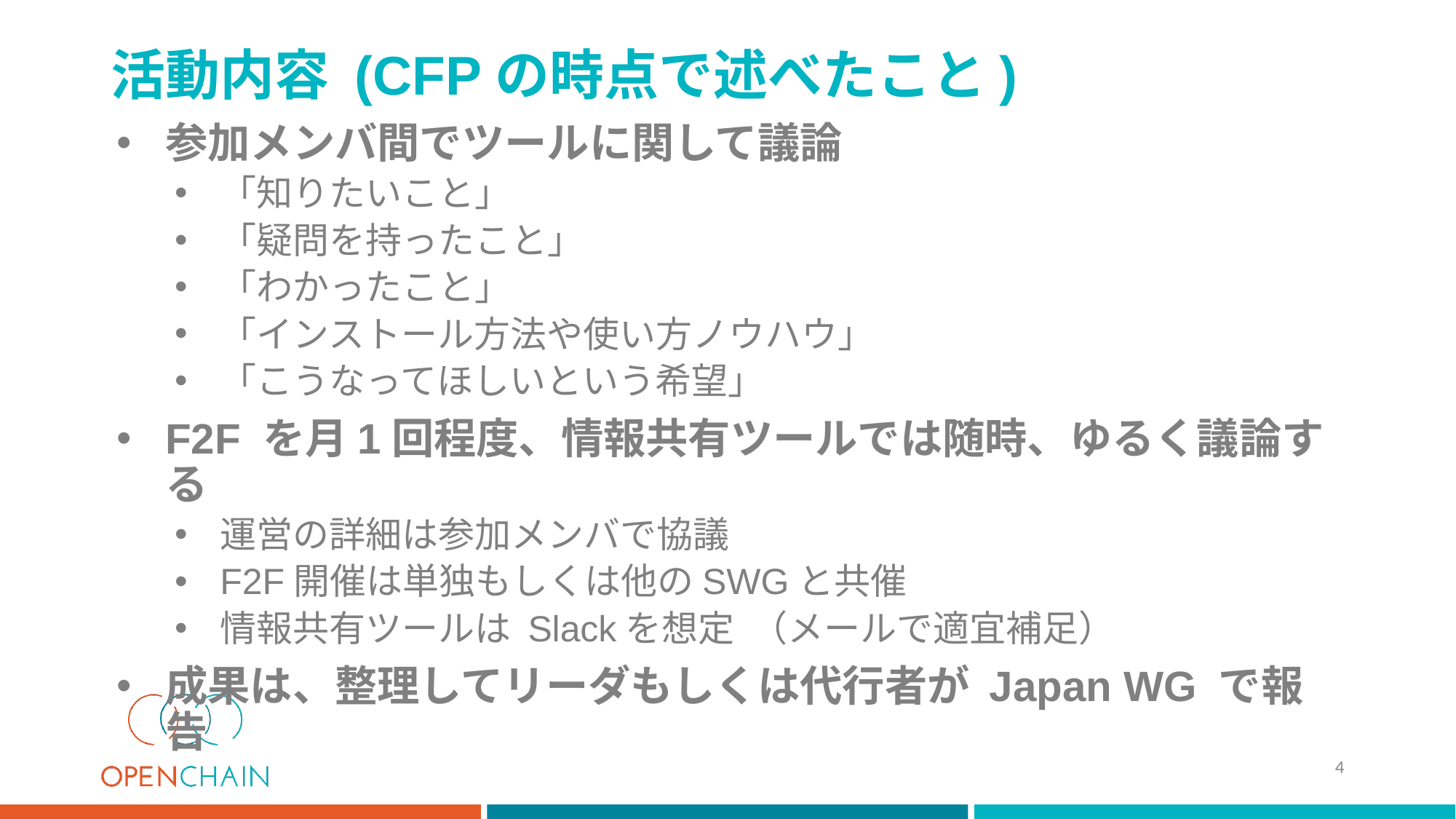

# 活動内容 (CFPの時点で述べたこと)
参加メンバ間でツールに関して議論
「知りたいこと」
「疑問を持ったこと」
「わかったこと」
「インストール方法や使い方ノウハウ」
「こうなってほしいという希望」
F2F を月1回程度、情報共有ツールでは随時、ゆるく議論する
運営の詳細は参加メンバで協議
F2F開催は単独もしくは他のSWGと共催
情報共有ツールは Slackを想定  （メールで適宜補足）
成果は、整理してリーダもしくは代行者が Japan WG で報告

4